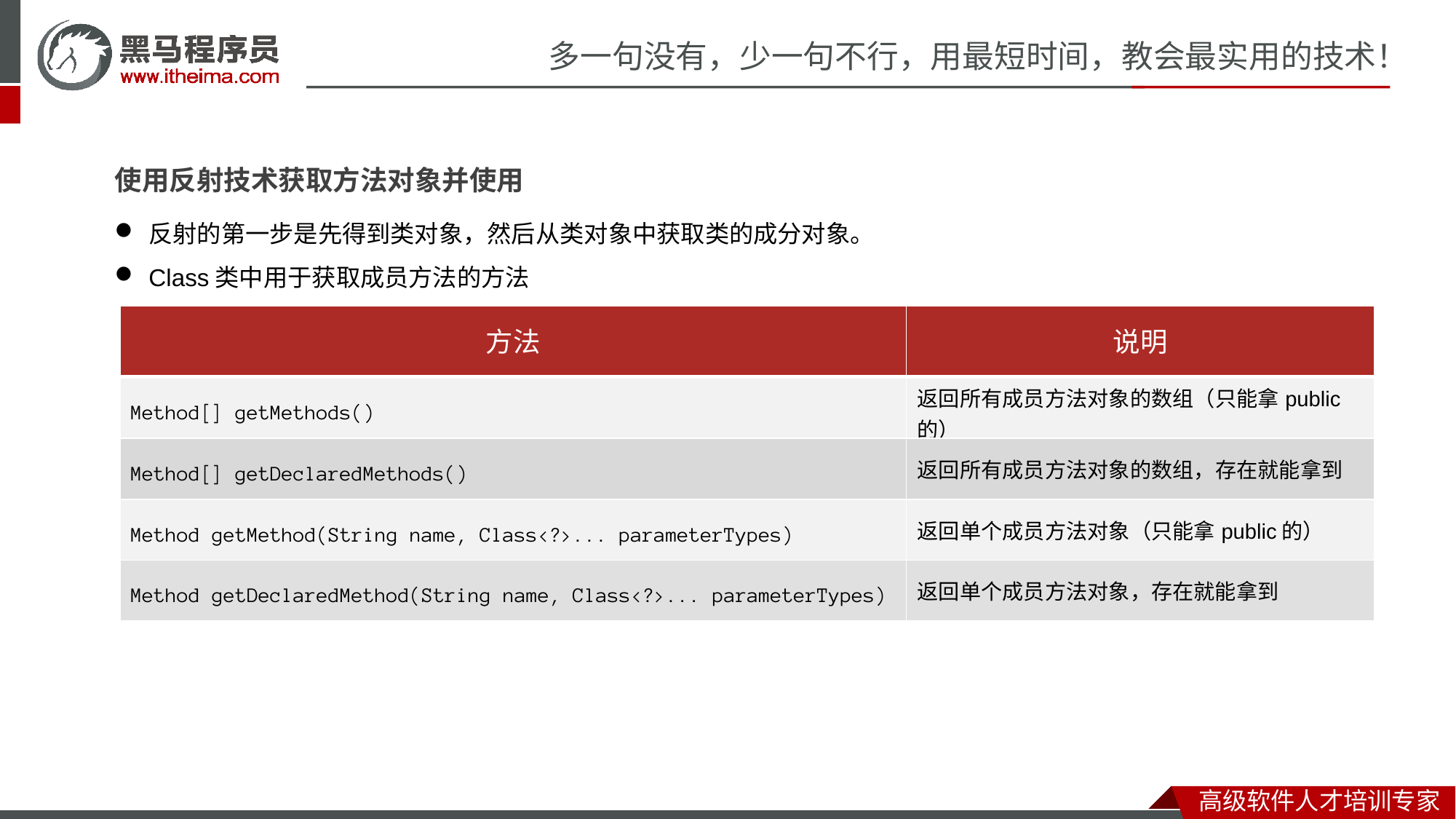

使用反射技术获取方法对象并使用
反射的第一步是先得到类对象，然后从类对象中获取类的成分对象。
Class类中用于获取成员方法的方法
| 方法 | 说明 |
| --- | --- |
| Method[] getMethods​() | 返回所有成员方法对象的数组（只能拿public的） |
| Method[] getDeclaredMethods​() | 返回所有成员方法对象的数组，存在就能拿到 |
| Method getMethod​(String name, Class<?>... parameterTypes) | 返回单个成员方法对象（只能拿public的） |
| Method getDeclaredMethod​(String name, Class<?>... parameterTypes) | 返回单个成员方法对象，存在就能拿到 |